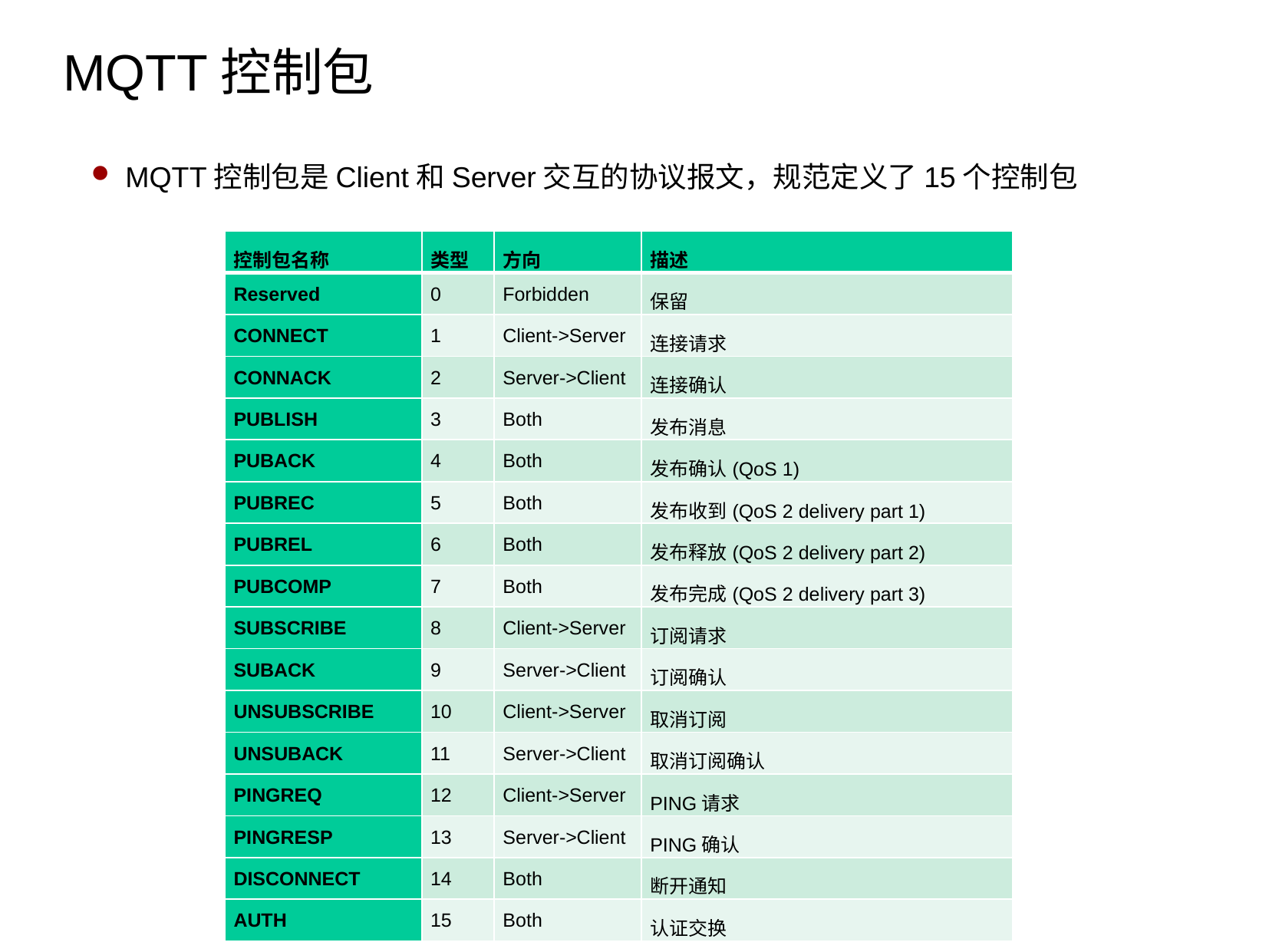

MQTT控制包
MQTT控制包是Client和Server交互的协议报文，规范定义了15个控制包

| 控制包名称 | 类型 | 方向 | 描述 |
| --- | --- | --- | --- |
| Reserved | 0 | Forbidden | 保留 |
| CONNECT | 1 | Client->Server | 连接请求 |
| CONNACK | 2 | Server->Client | 连接确认 |
| PUBLISH | 3 | Both | 发布消息 |
| PUBACK | 4 | Both | 发布确认(QoS 1) |
| PUBREC | 5 | Both | 发布收到(QoS 2 delivery part 1) |
| PUBREL | 6 | Both | 发布释放(QoS 2 delivery part 2) |
| PUBCOMP | 7 | Both | 发布完成(QoS 2 delivery part 3) |
| SUBSCRIBE | 8 | Client->Server | 订阅请求 |
| SUBACK | 9 | Server->Client | 订阅确认 |
| UNSUBSCRIBE | 10 | Client->Server | 取消订阅 |
| UNSUBACK | 11 | Server->Client | 取消订阅确认 |
| PINGREQ | 12 | Client->Server | PING请求 |
| PINGRESP | 13 | Server->Client | PING确认 |
| DISCONNECT | 14 | Both | 断开通知 |
| AUTH | 15 | Both | 认证交换 |